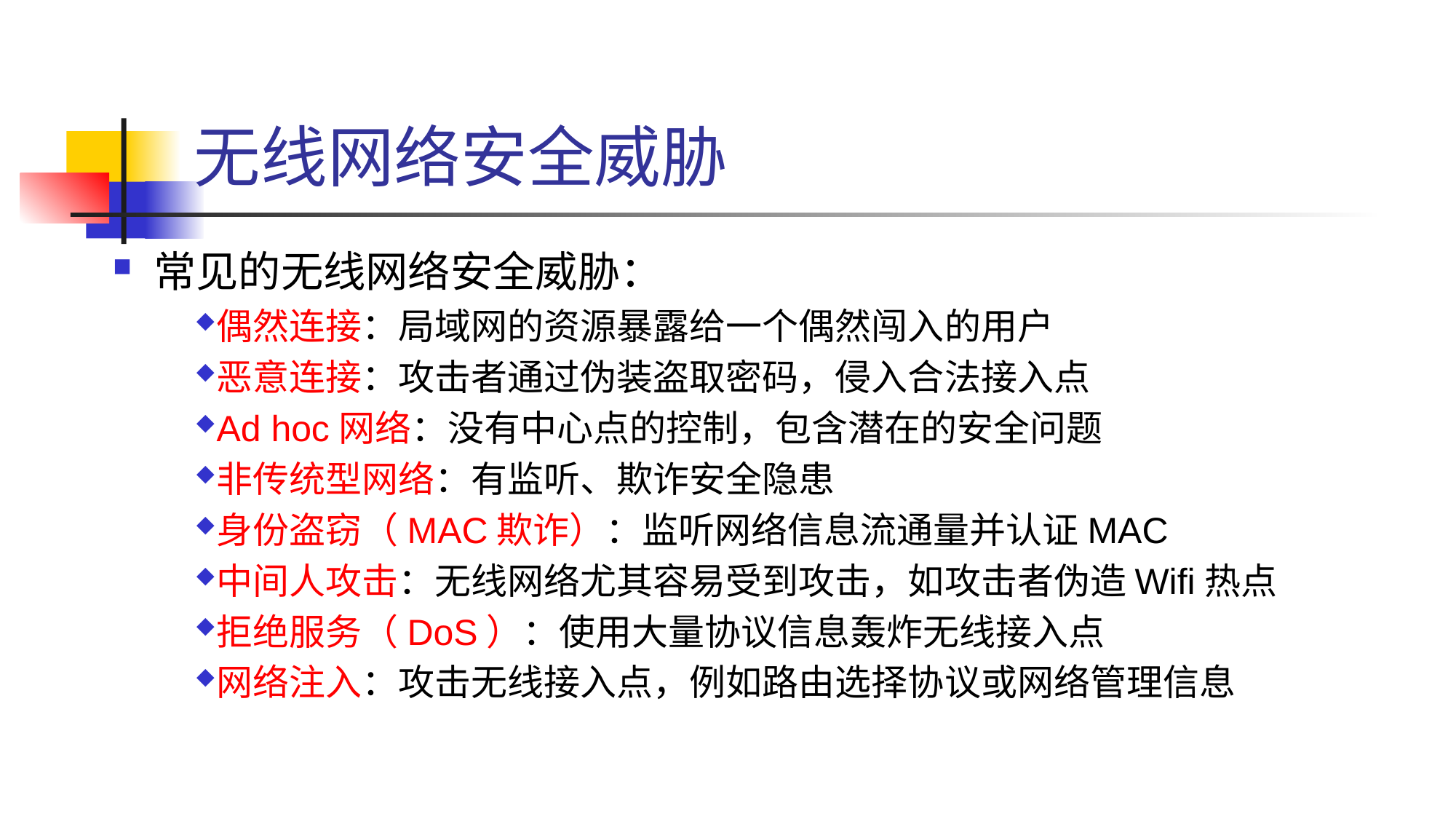

# 无线网络安全威胁
常见的无线网络安全威胁：
偶然连接：局域网的资源暴露给一个偶然闯入的用户
恶意连接：攻击者通过伪装盗取密码，侵入合法接入点
Ad hoc网络：没有中心点的控制，包含潜在的安全问题
非传统型网络：有监听、欺诈安全隐患
身份盗窃（MAC欺诈）：监听网络信息流通量并认证MAC
中间人攻击：无线网络尤其容易受到攻击，如攻击者伪造Wifi热点
拒绝服务（DoS）：使用大量协议信息轰炸无线接入点
网络注入：攻击无线接入点，例如路由选择协议或网络管理信息